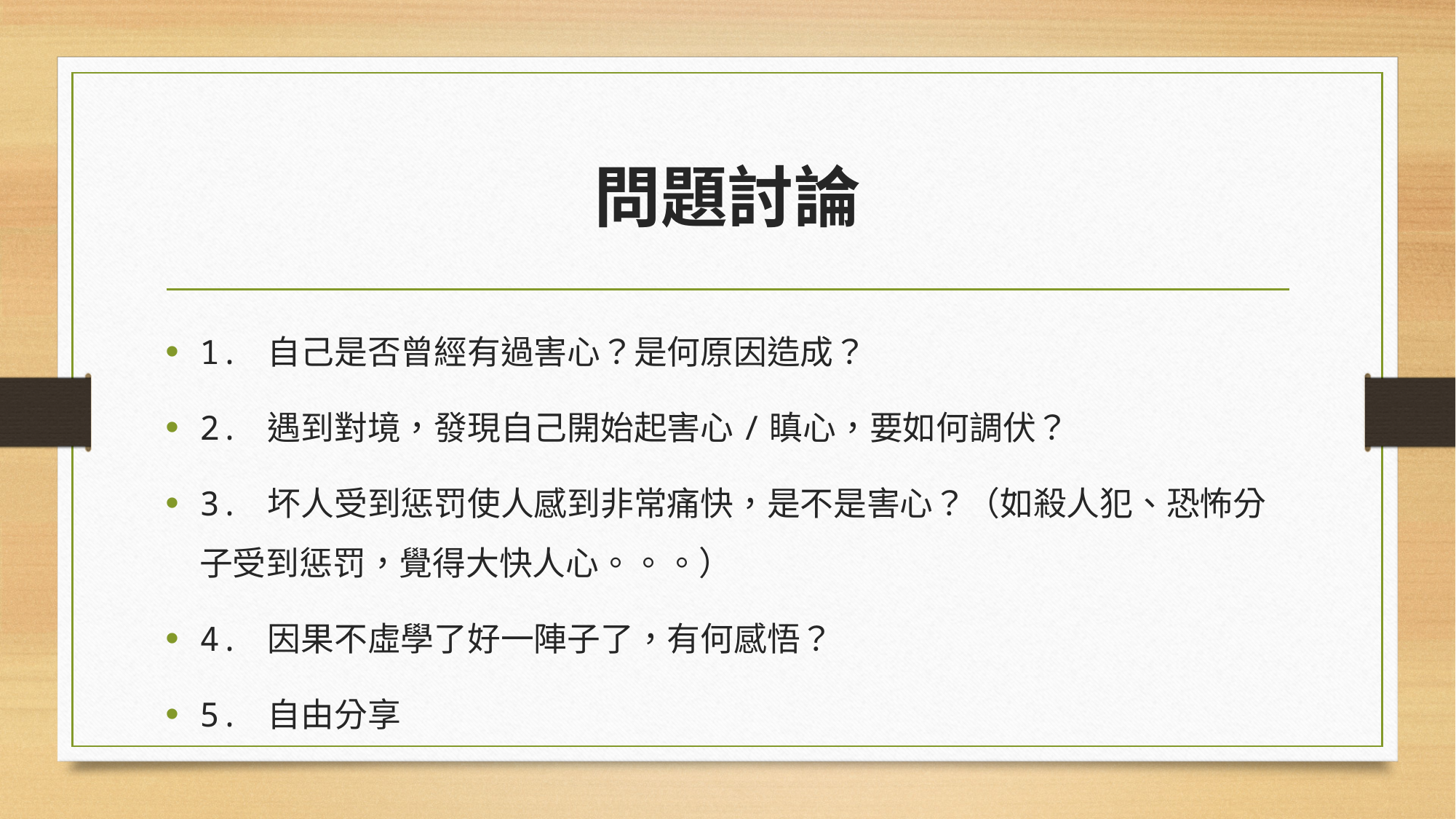

# 問題討論
1. 自己是否曾經有過害心？是何原因造成？
2. 遇到對境，發現自己開始起害心/瞋心，要如何調伏？
3. 坏人受到惩罚使人感到非常痛快，是不是害心？（如殺人犯、恐怖分子受到惩罚，覺得大快人心。。。）
4. 因果不虛學了好一陣子了，有何感悟？
5. 自由分享